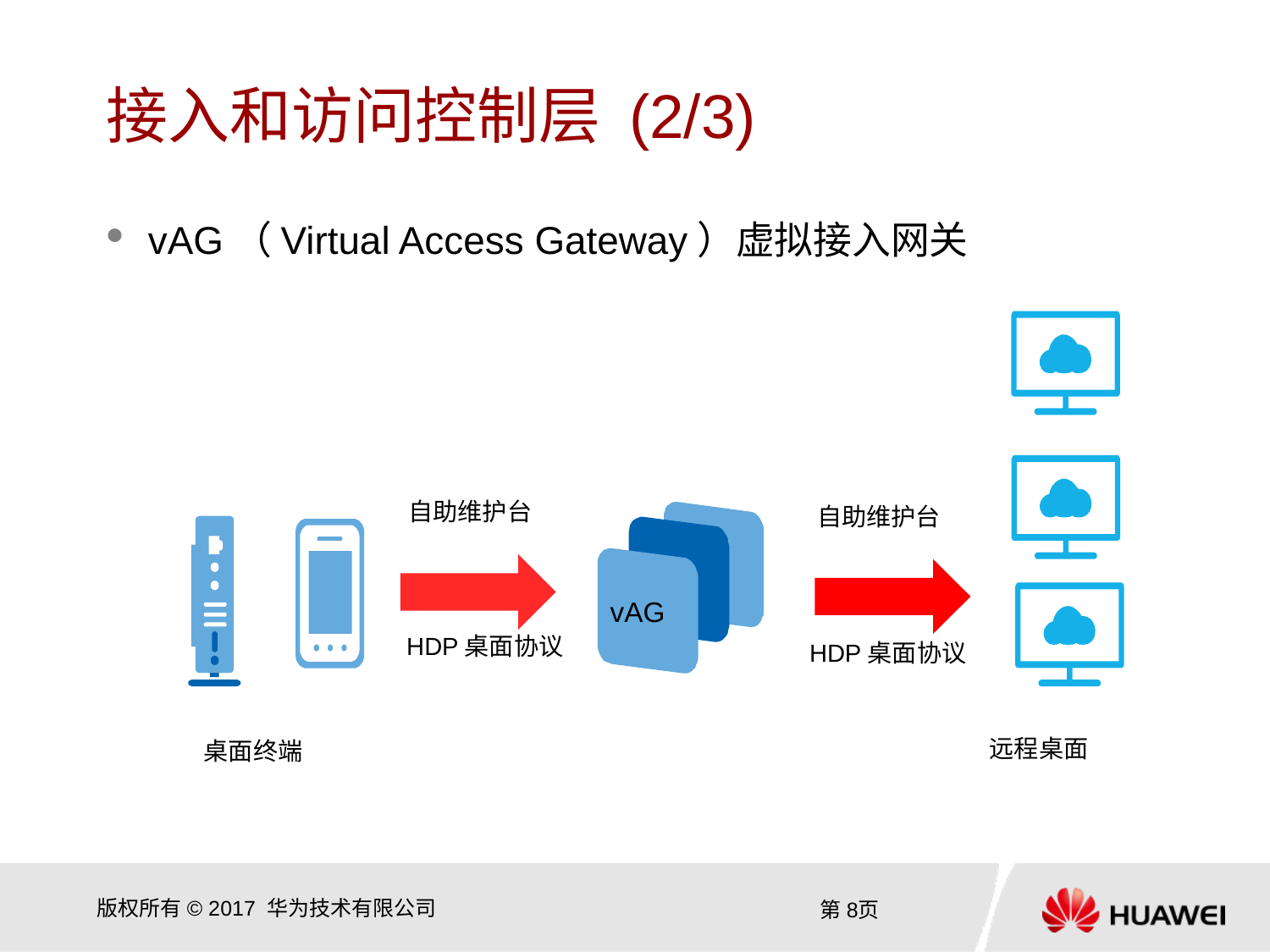

# 接入和访问控制层 (2/3)
vAG（Virtual Access Gateway）虚拟接入网关

自助维护台
自助维护台

vAG

HDP桌面协议
HDP桌面协议
远程桌面
桌面终端